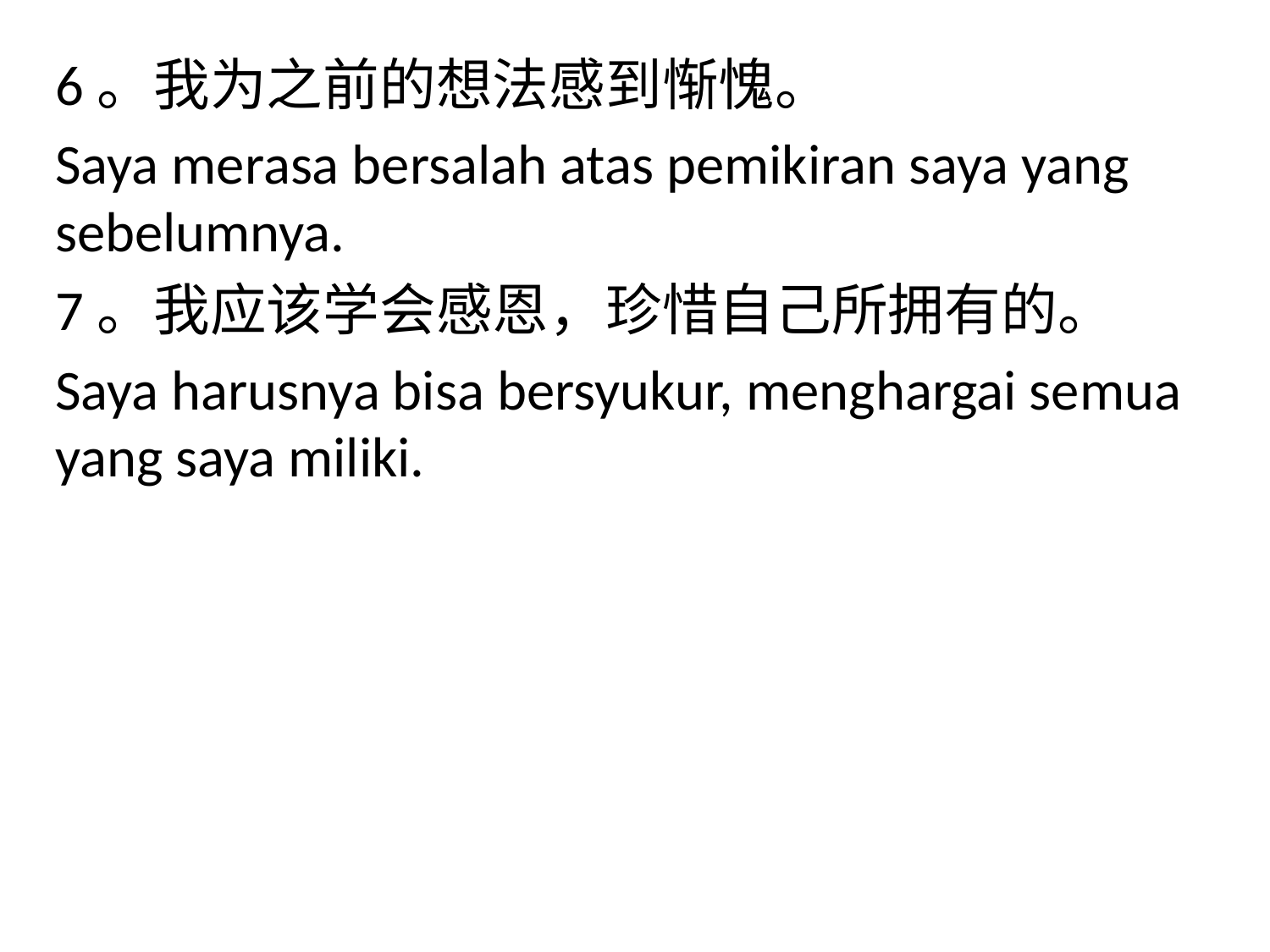

6。我为之前的想法感到惭愧。
Saya merasa bersalah atas pemikiran saya yang sebelumnya.
7。我应该学会感恩，珍惜自己所拥有的。
Saya harusnya bisa bersyukur, menghargai semua yang saya miliki.